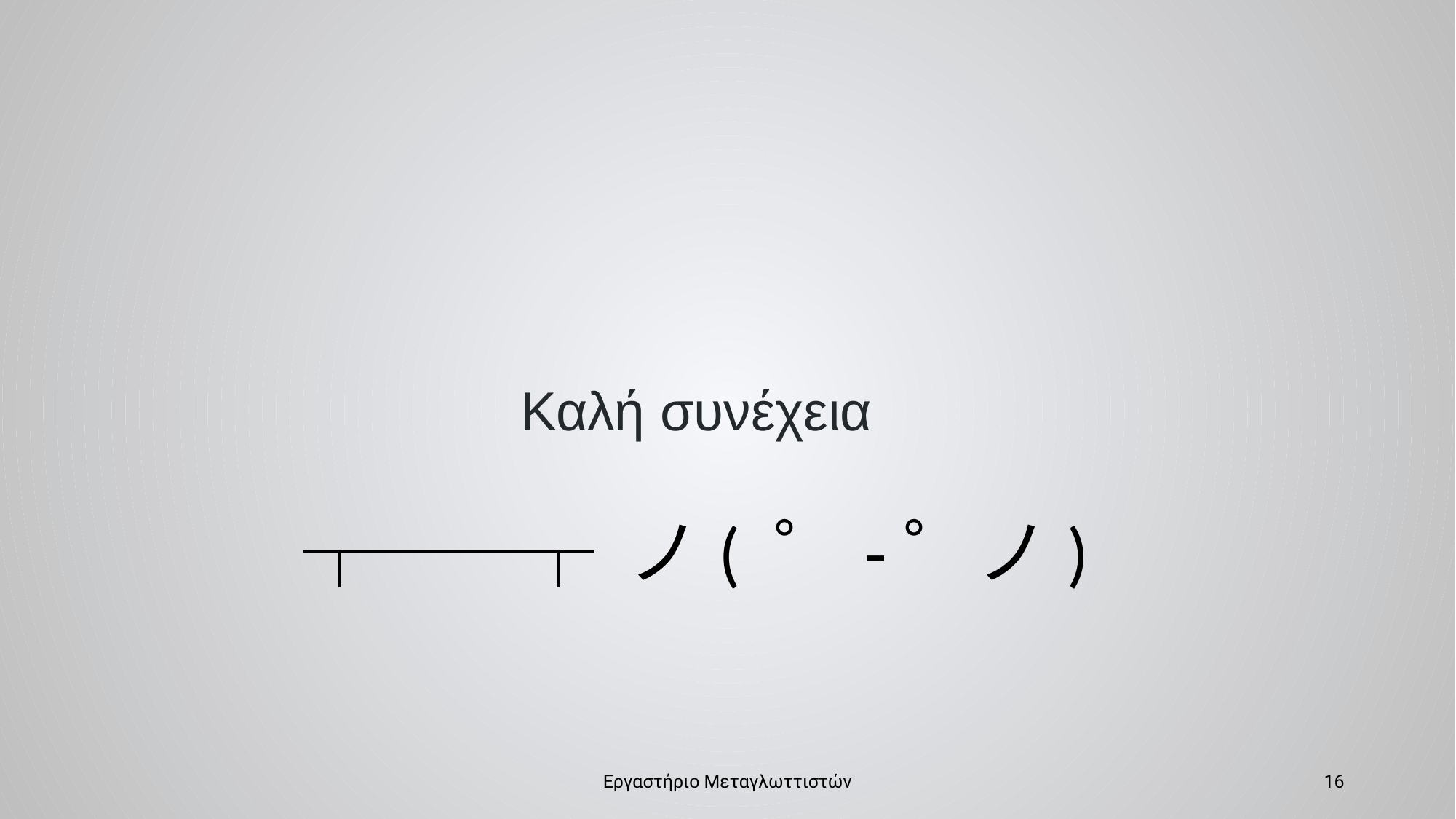

Καλή συνέχεια
┬──┬ ノ( ゜-゜ノ)
Εργαστήριο Μεταγλωττιστών
16